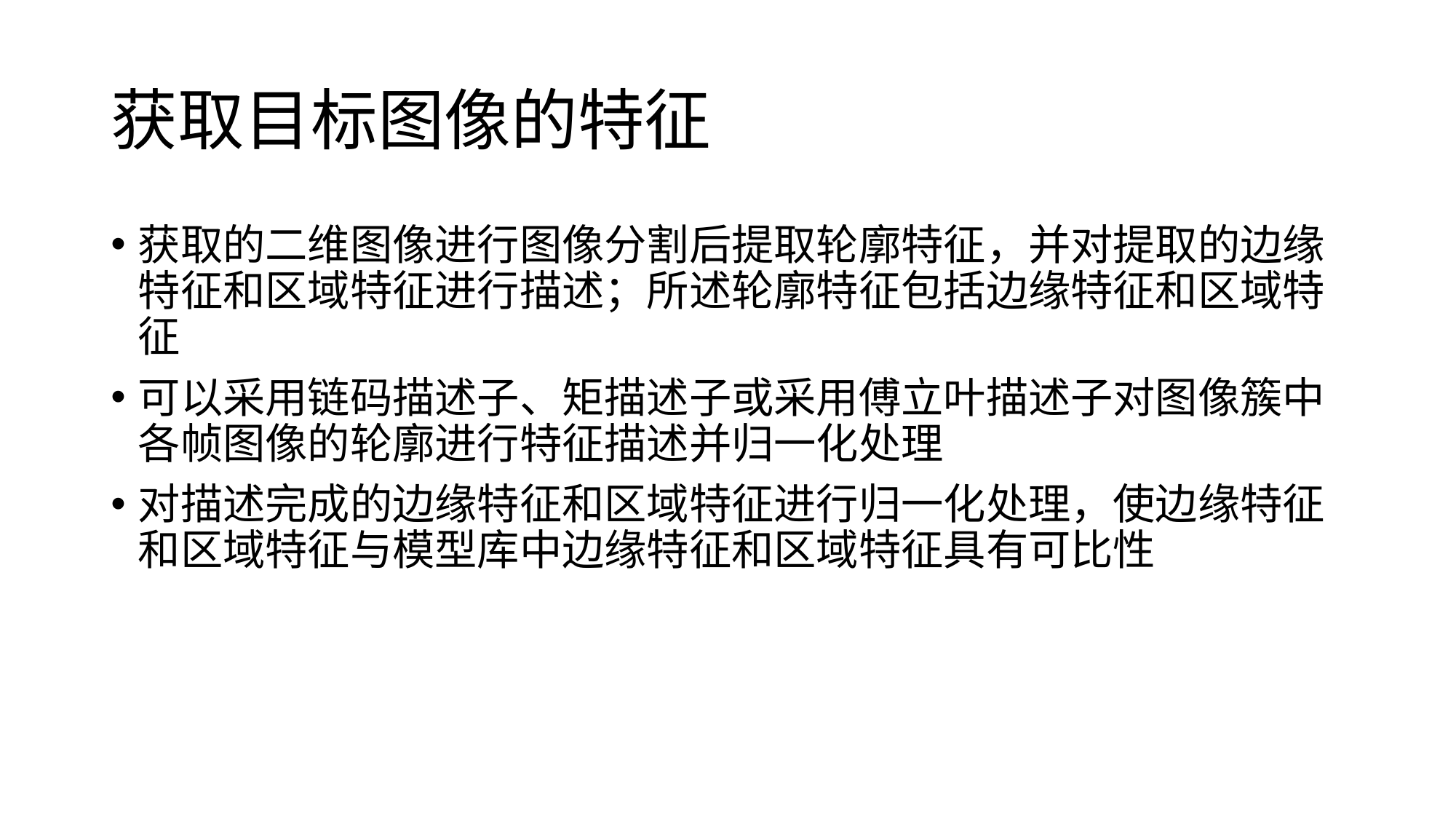

# 获取目标图像的特征
获取的二维图像进行图像分割后提取轮廓特征，并对提取的边缘特征和区域特征进行描述；所述轮廓特征包括边缘特征和区域特征
可以采用链码描述子、矩描述子或采用傅立叶描述子对图像簇中各帧图像的轮廓进行特征描述并归一化处理
对描述完成的边缘特征和区域特征进行归一化处理，使边缘特征和区域特征与模型库中边缘特征和区域特征具有可比性